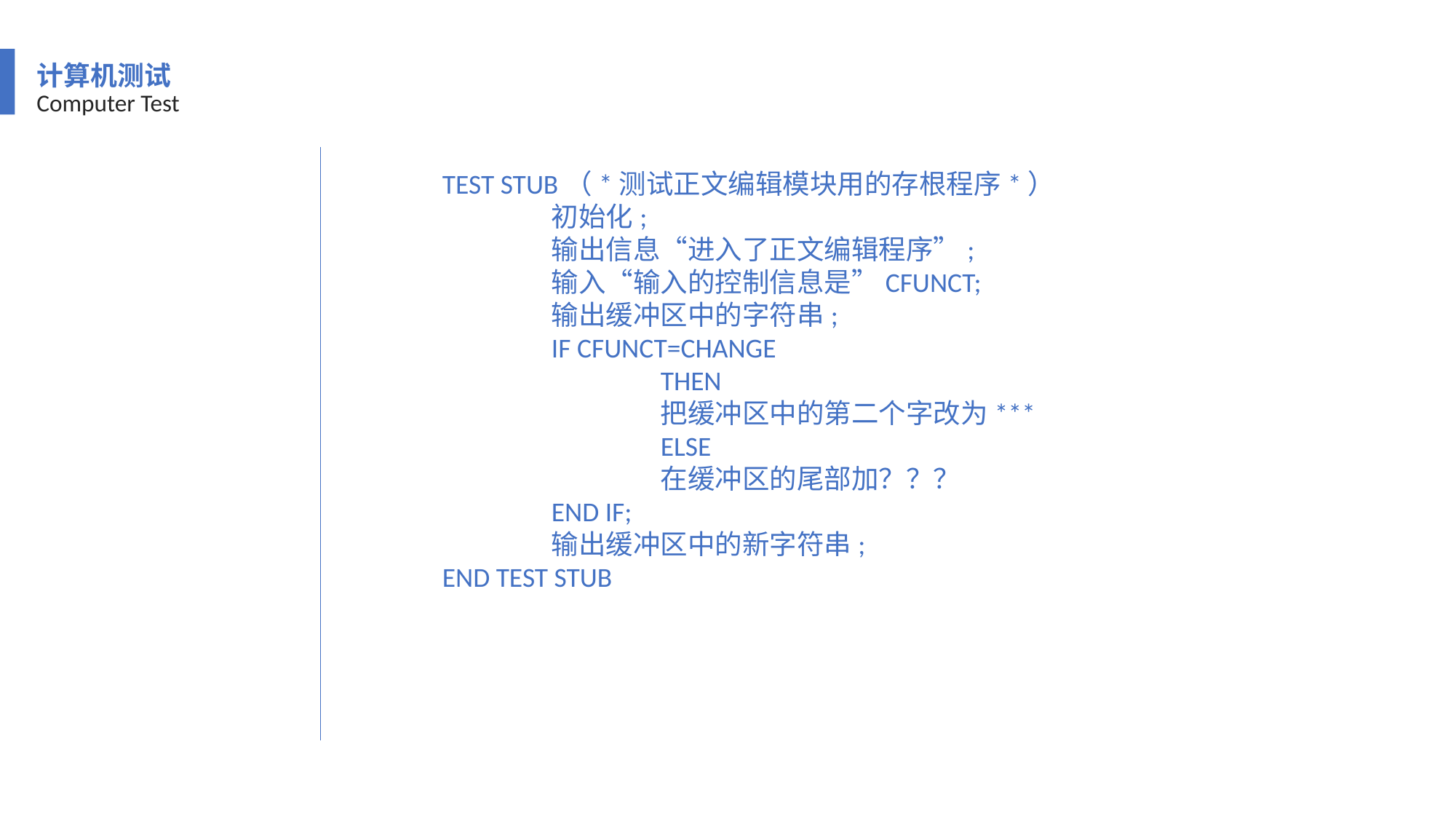

计算机测试
Computer Test
TEST STUB（*测试正文编辑模块用的存根程序*）
	初始化;
	输出信息“进入了正文编辑程序”;
	输入“输入的控制信息是”CFUNCT;
	输出缓冲区中的字符串;
	IF CFUNCT=CHANGE
		THEN
		把缓冲区中的第二个字改为***
		ELSE
		在缓冲区的尾部加？？？
	END IF;
	输出缓冲区中的新字符串;
END TEST STUB